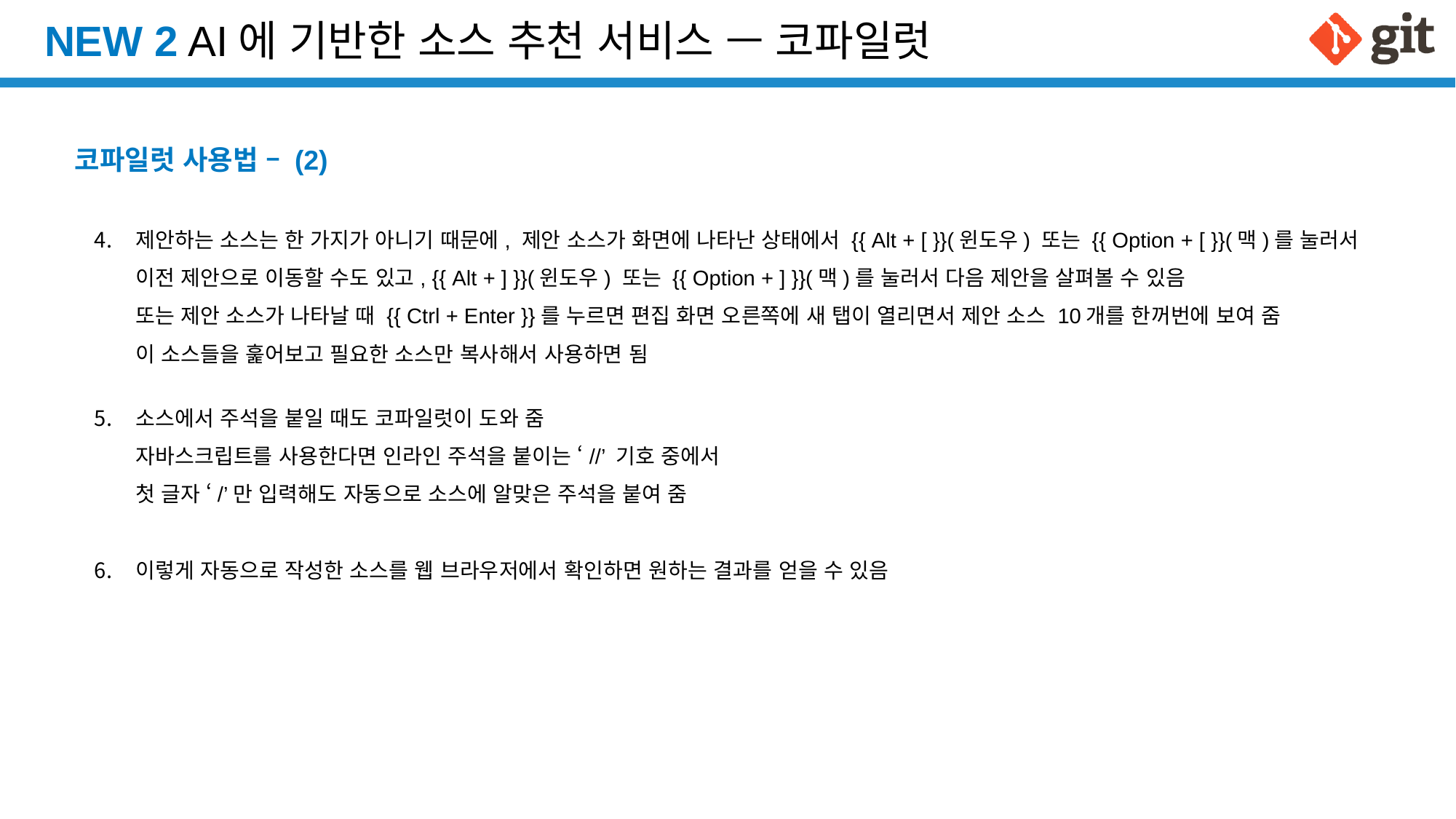

# NEW 2 AI에 기반한 소스 추천 서비스 — 코파일럿
코파일럿 사용법 – (2)
제안하는 소스는 한 가지가 아니기 때문에, 제안 소스가 화면에 나타난 상태에서 {{ Alt + [ }}(윈도우) 또는 {{ Option + [ }}(맥)를 눌러서 이전 제안으로 이동할 수도 있고, {{ Alt + ] }}(윈도우) 또는 {{ Option + ] }}(맥)를 눌러서 다음 제안을 살펴볼 수 있음
또는 제안 소스가 나타날 때 {{ Ctrl + Enter }}를 누르면 편집 화면 오른쪽에 새 탭이 열리면서 제안 소스 10개를 한꺼번에 보여 줌
이 소스들을 훑어보고 필요한 소스만 복사해서 사용하면 됨
소스에서 주석을 붙일 때도 코파일럿이 도와 줌
자바스크립트를 사용한다면 인라인 주석을 붙이는 ‘//’ 기호 중에서
첫 글자 ‘/’만 입력해도 자동으로 소스에 알맞은 주석을 붙여 줌
이렇게 자동으로 작성한 소스를 웹 브라우저에서 확인하면 원하는 결과를 얻을 수 있음